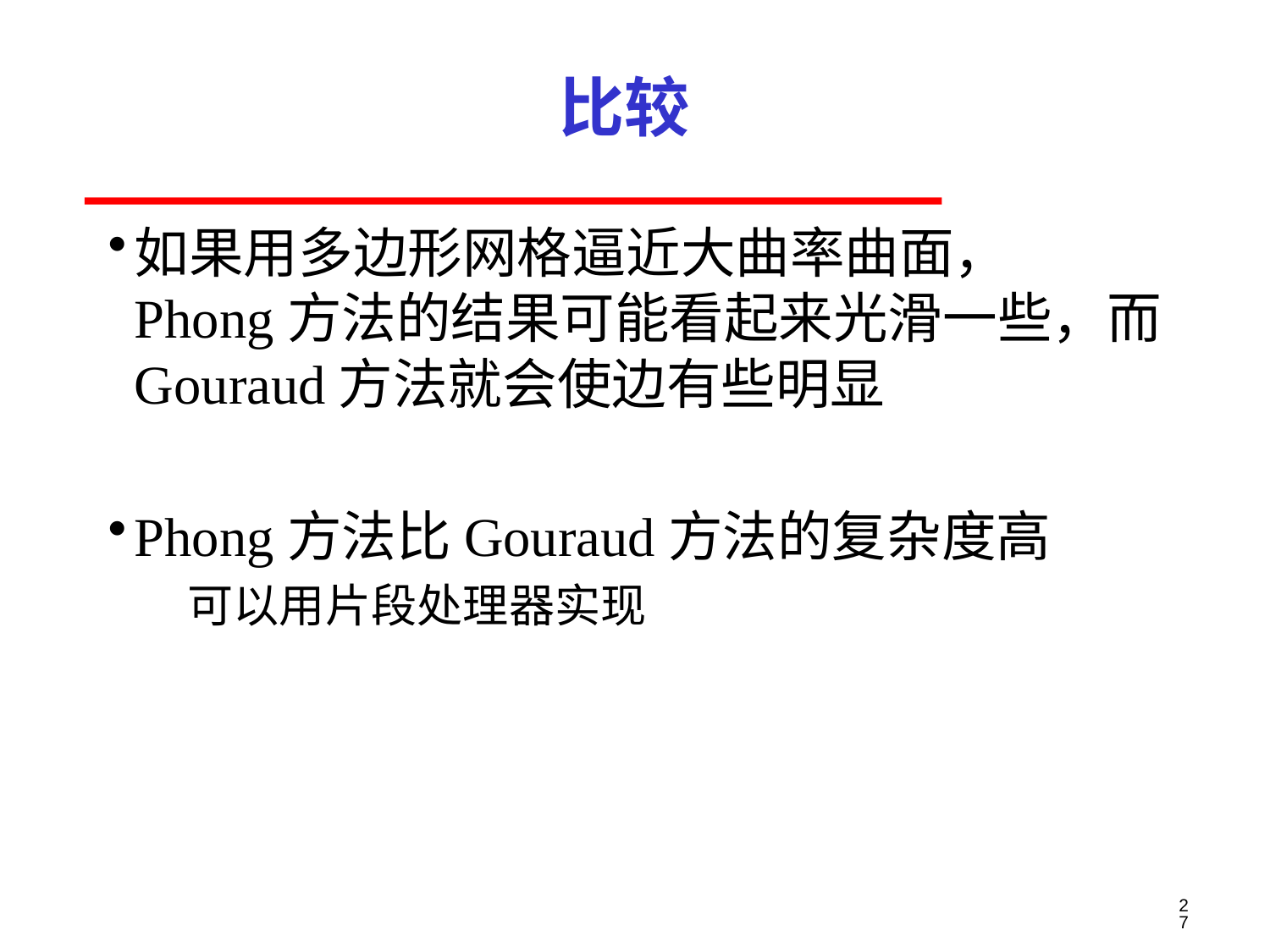

# 比较
如果用多边形网格逼近大曲率曲面， Phong方法的结果可能看起来光滑一些，而
Gouraud方法就会使边有些明显

Phong方法比Gouraud方法的复杂度高
可以用片段处理器实现
27